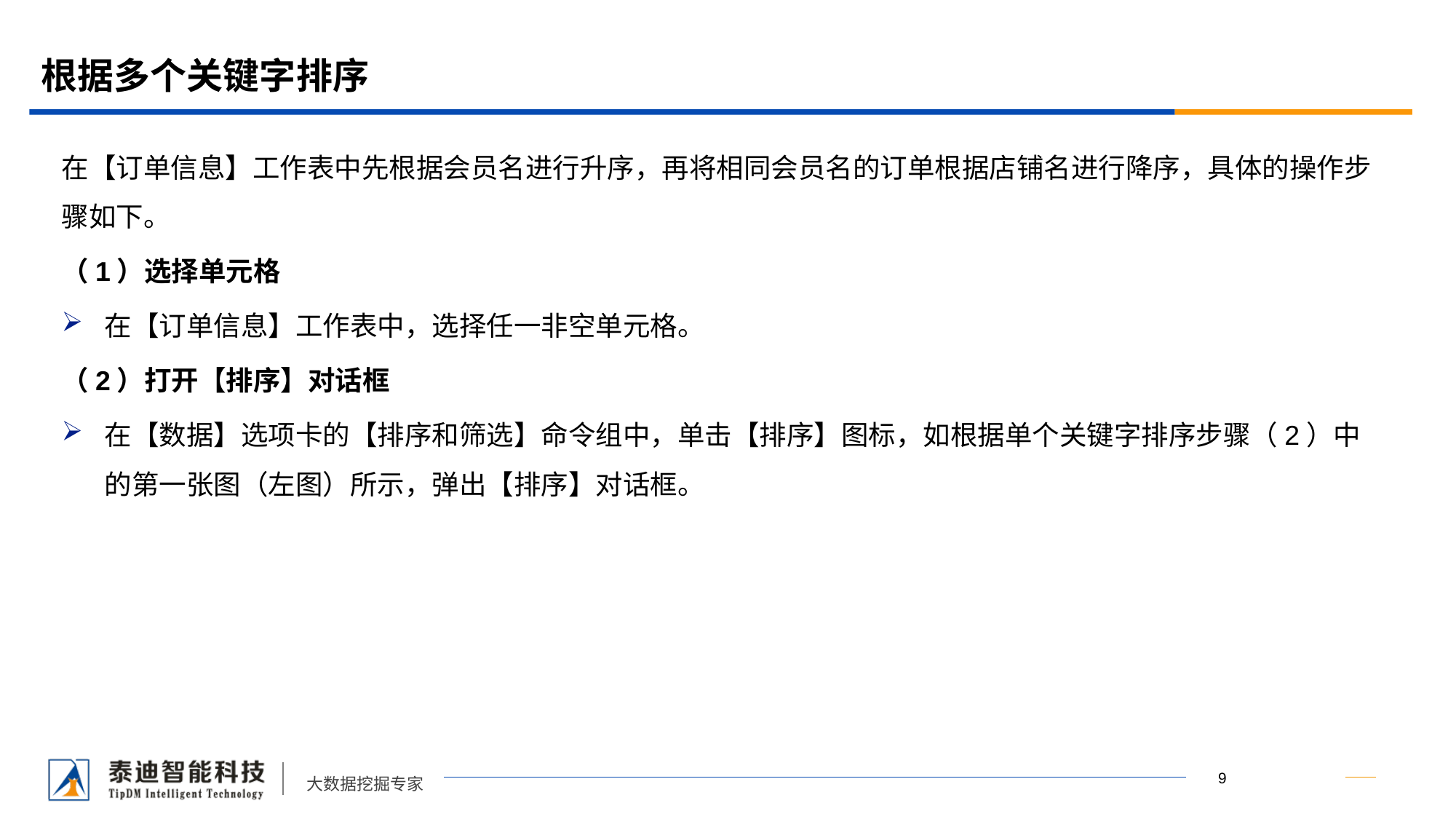

# 根据多个关键字排序
在【订单信息】工作表中先根据会员名进行升序，再将相同会员名的订单根据店铺名进行降序，具体的操作步骤如下。
（1）选择单元格
在【订单信息】工作表中，选择任一非空单元格。
（2）打开【排序】对话框
在【数据】选项卡的【排序和筛选】命令组中，单击【排序】图标，如根据单个关键字排序步骤（2）中的第一张图（左图）所示，弹出【排序】对话框。